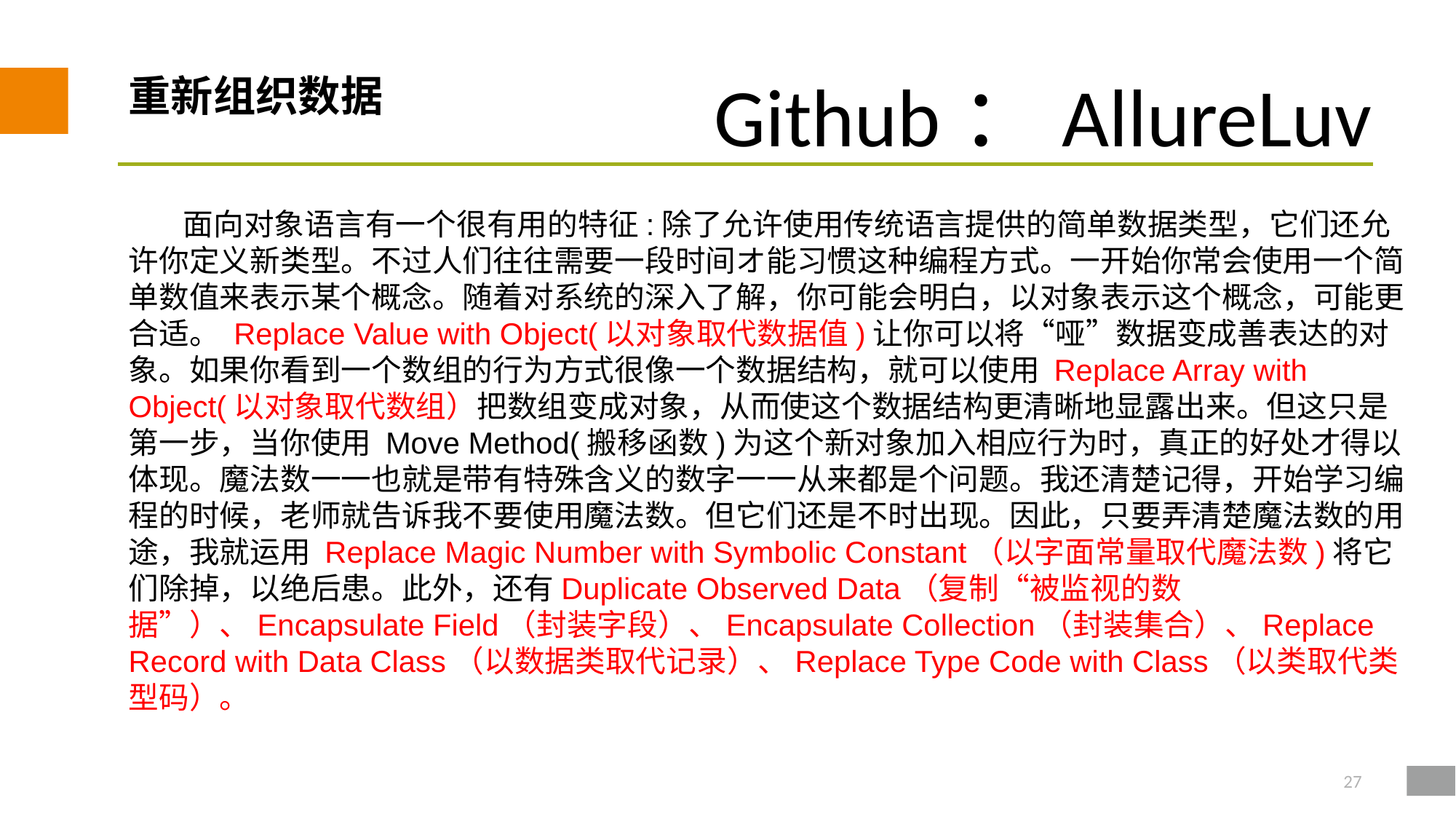

# 重新组织数据

面向对象语言有一个很有用的特征:除了允许使用传统语言提供的简单数据类型，它们还允许你定义新类型。不过人们往往需要一段时间オ能习惯这种编程方式。一开始你常会使用一个简单数值来表示某个概念。随着对系统的深入了解，你可能会明白，以对象表示这个概念，可能更合适。 Replace Value with Object(以对象取代数据值)让你可以将“哑”数据变成善表达的对象。如果你看到一个数组的行为方式很像一个数据结构，就可以使用 Replace Array with Object(以对象取代数组）把数组变成对象，从而使这个数据结构更清晰地显露出来。但这只是第一步，当你使用 Move Method(搬移函数)为这个新对象加入相应行为时，真正的好处才得以体现。魔法数一一也就是带有特殊含义的数字一一从来都是个问题。我还清楚记得，开始学习编程的时候，老师就告诉我不要使用魔法数。但它们还是不时出现。因此，只要弄清楚魔法数的用途，我就运用 Replace Magic Number with Symbolic Constant（以字面常量取代魔法数)将它们除掉，以绝后患。此外，还有Duplicate Observed Data（复制“被监视的数据”）、Encapsulate Field（封装字段）、Encapsulate Collection（封装集合）、Replace Record with Data Class（以数据类取代记录）、Replace Type Code with Class（以类取代类型码）。
27